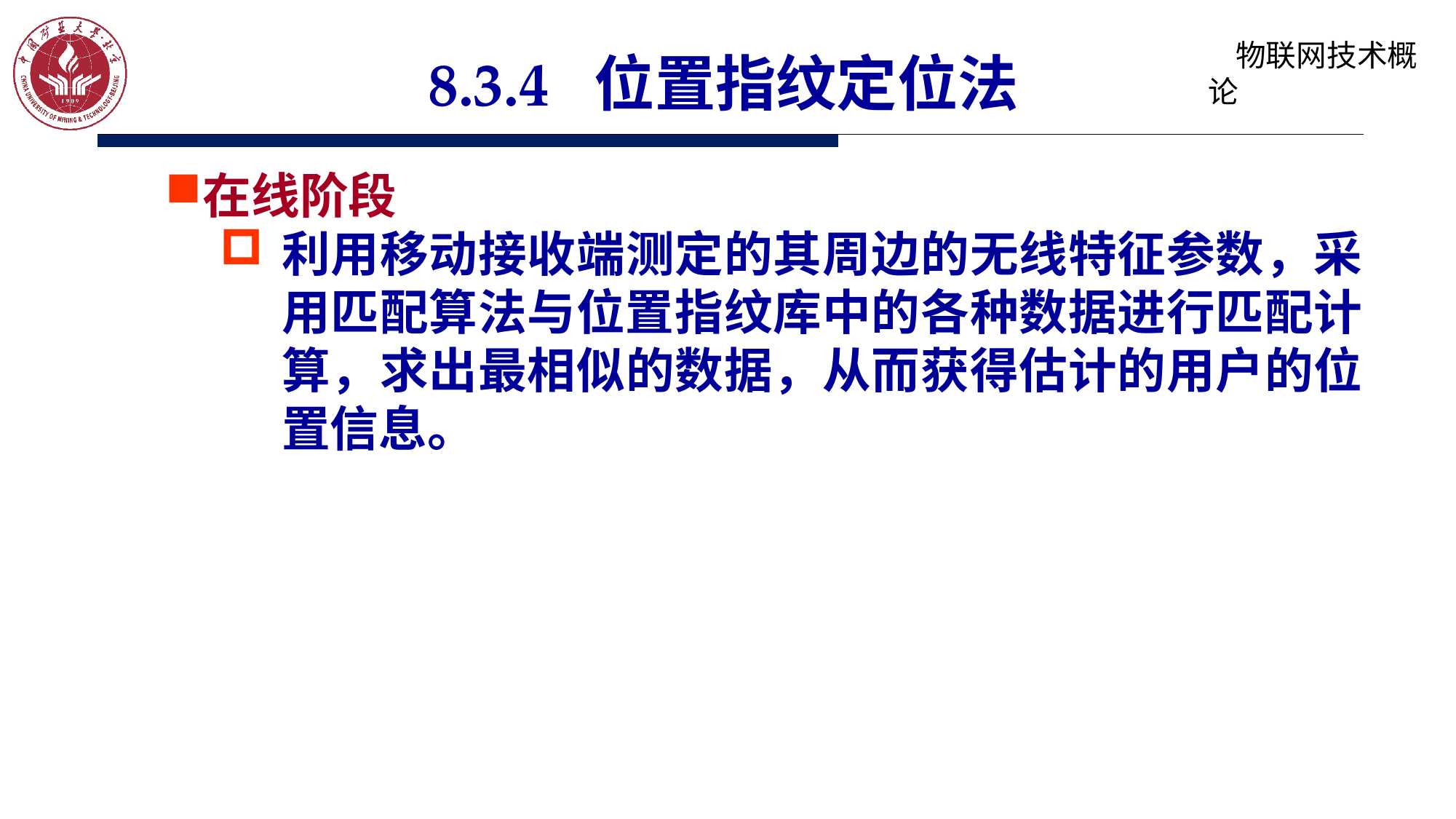

# 8.3.4  位置指纹定位法
在线阶段
利用移动接收端测定的其周边的无线特征参数，采用匹配算法与位置指纹库中的各种数据进行匹配计算，求出最相似的数据，从而获得估计的用户的位置信息。